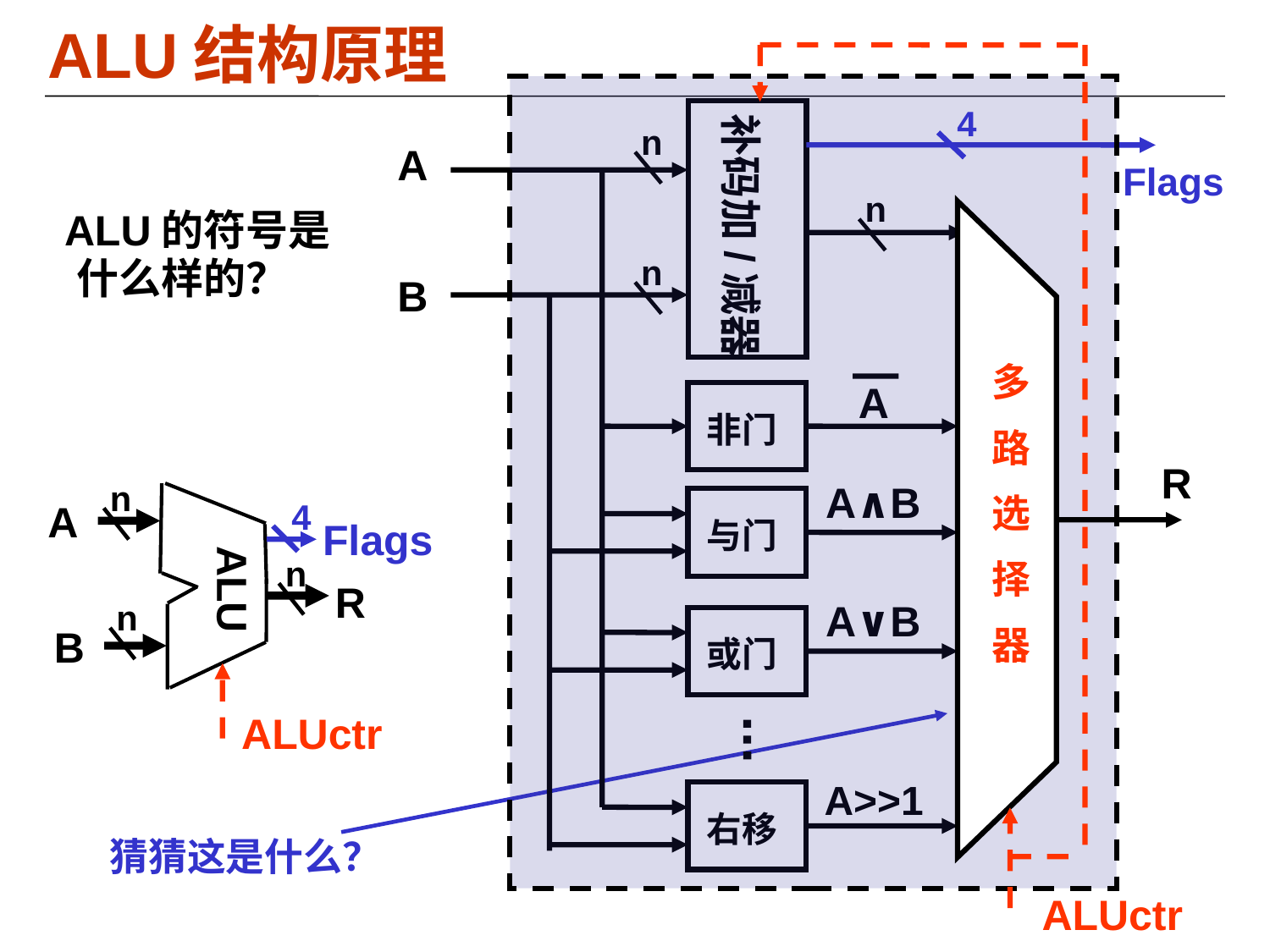

# ALU结构原理

ALUctr

4

n

A

Flags

n

补码加/减器

n

B

A

非门

R
A∧B

与门

A∨B

或门

A>>1

右移

   ALU的符号是什么样的？
多
路
选
择
器
n

ALU
4

A
Flags

n

R
n

B

ALUctr

猜猜这是什么？